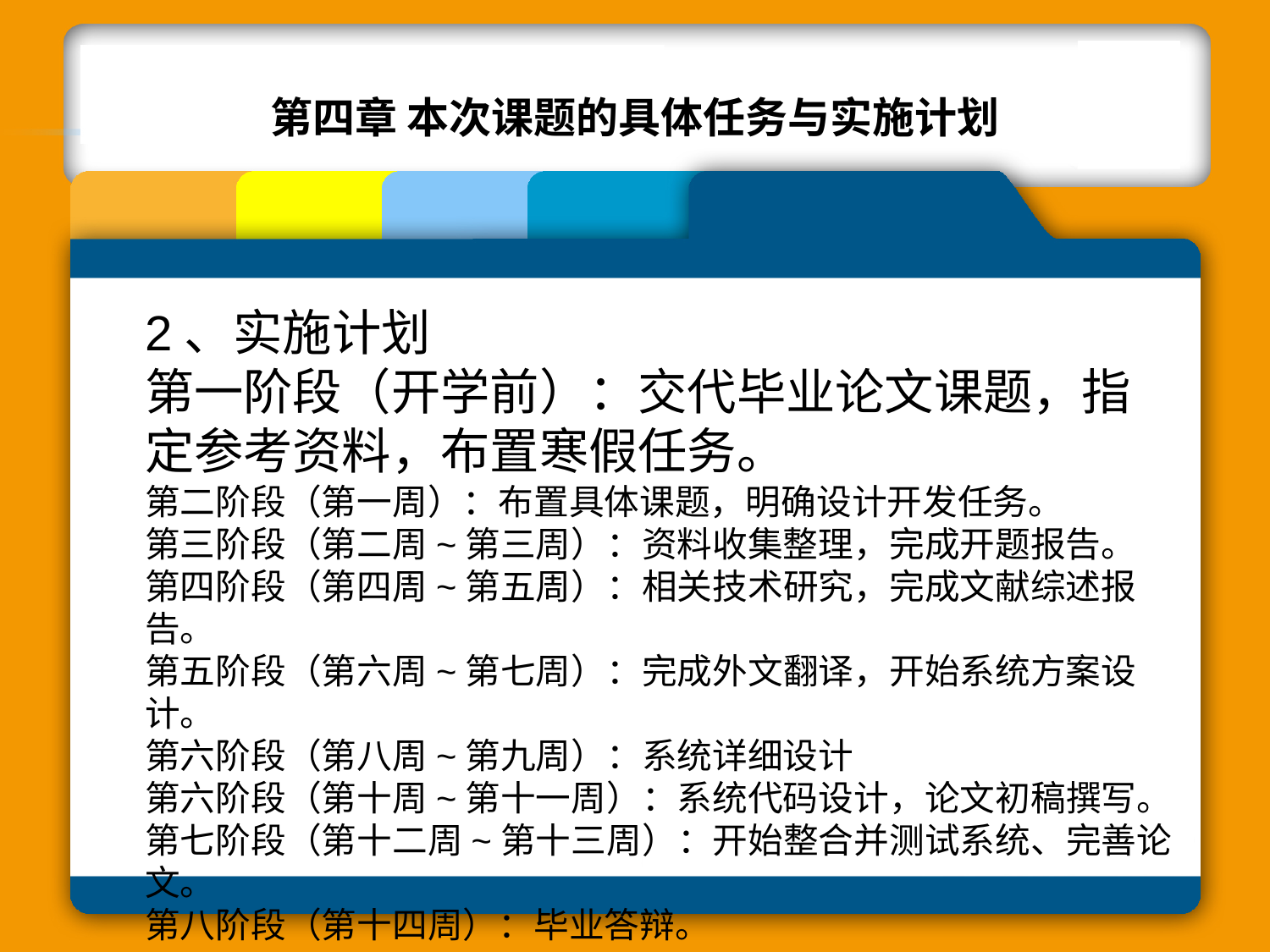

第四章 本次课题的具体任务与实施计划

2、实施计划第一阶段（开学前）：交代毕业论文课题，指定参考资料，布置寒假任务。
第二阶段（第一周）：布置具体课题，明确设计开发任务。
第三阶段（第二周~第三周）：资料收集整理，完成开题报告。
第四阶段（第四周~第五周）：相关技术研究，完成文献综述报告。
第五阶段（第六周~第七周）：完成外文翻译，开始系统方案设计。
第六阶段（第八周~第九周）：系统详细设计
第六阶段（第十周~第十一周）：系统代码设计，论文初稿撰写。
第七阶段（第十二周~第十三周）：开始整合并测试系统、完善论文。
第八阶段（第十四周）：毕业答辩。